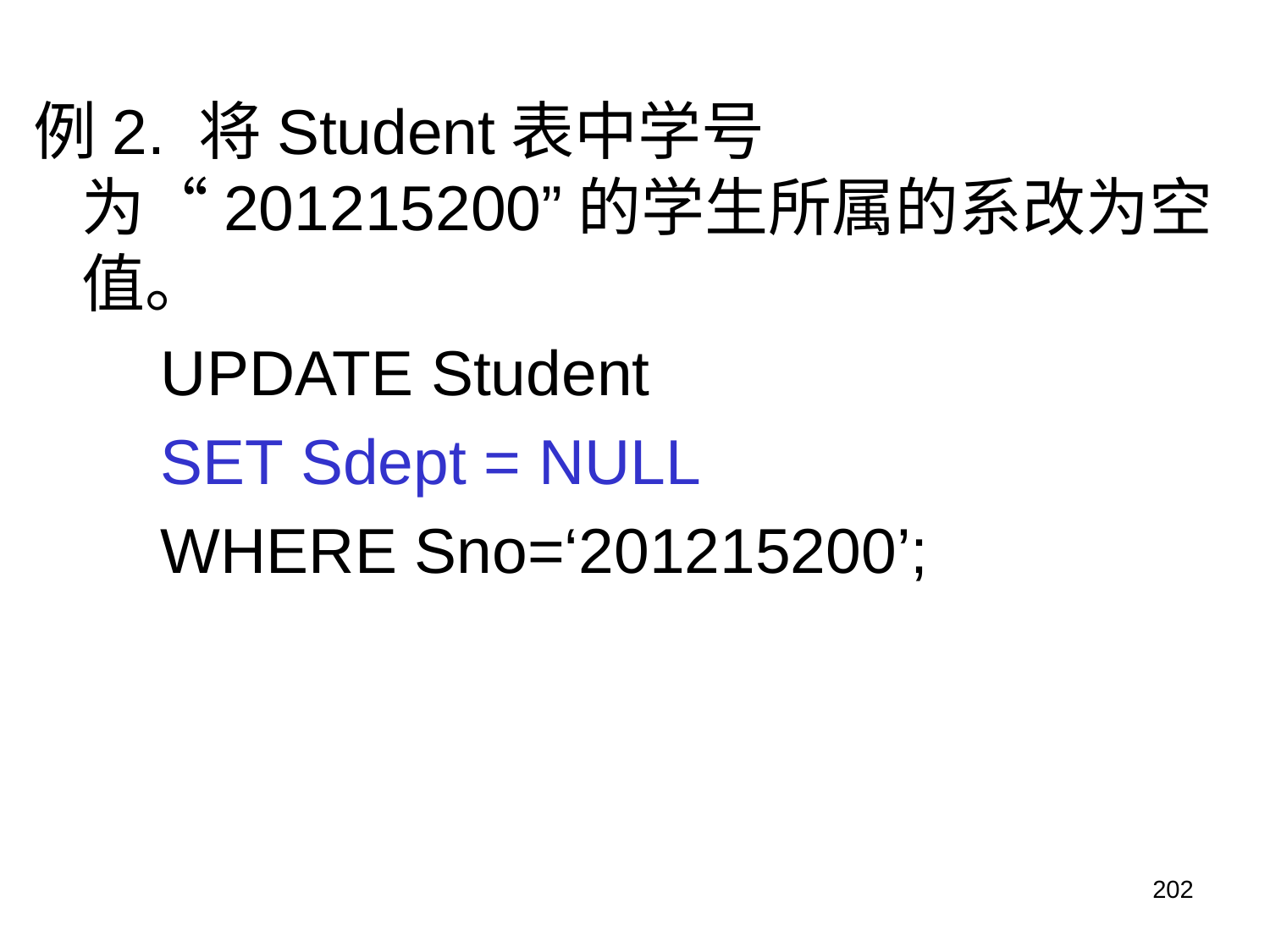

例2. 将Student表中学号为“201215200”的学生所属的系改为空值。
UPDATE Student
SET Sdept = NULL
WHERE Sno=‘201215200’;

202